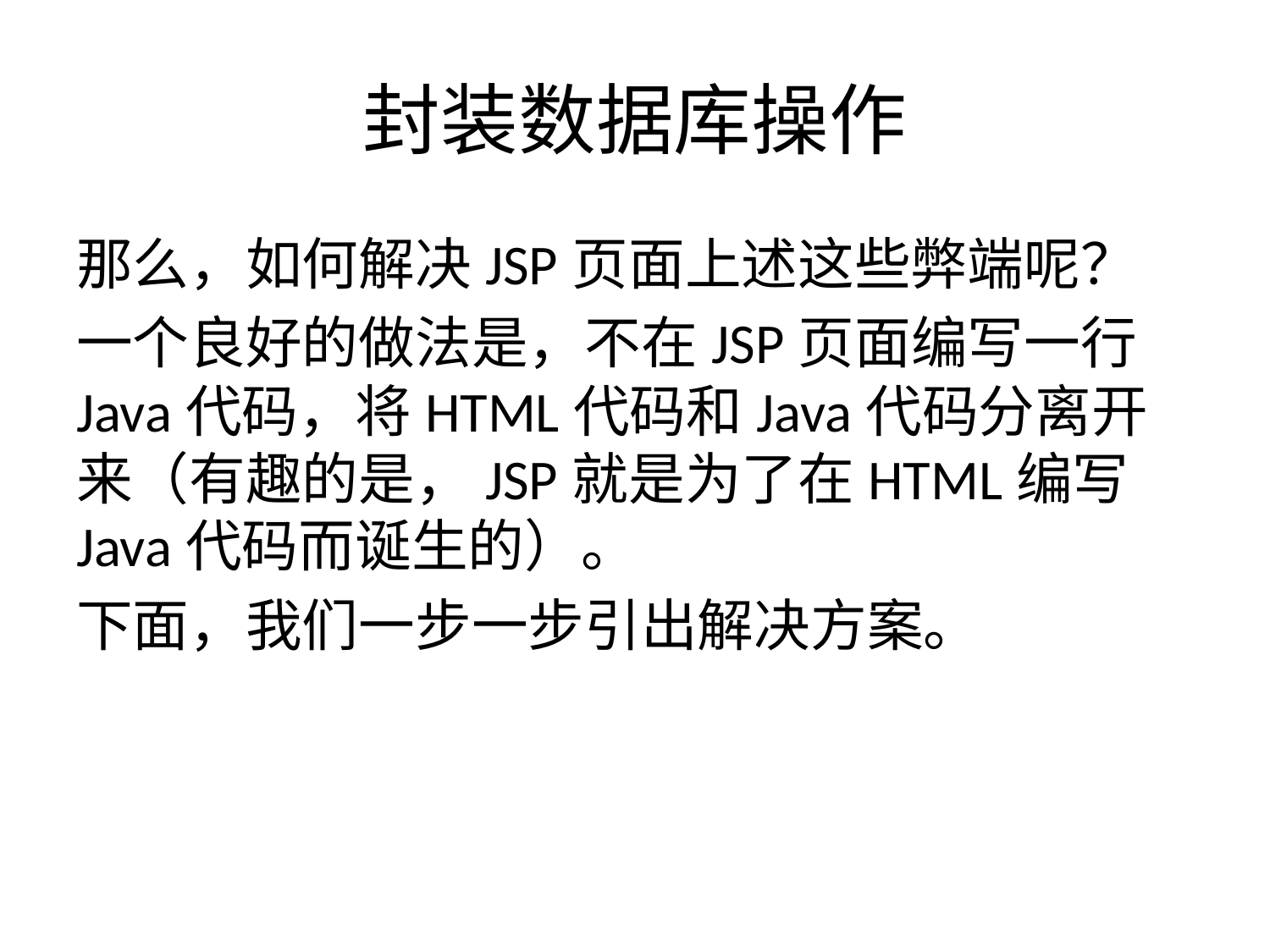

# 封装数据库操作
那么，如何解决JSP页面上述这些弊端呢？
一个良好的做法是，不在JSP页面编写一行Java代码，将HTML代码和Java代码分离开来（有趣的是，JSP就是为了在HTML编写Java代码而诞生的）。
下面，我们一步一步引出解决方案。